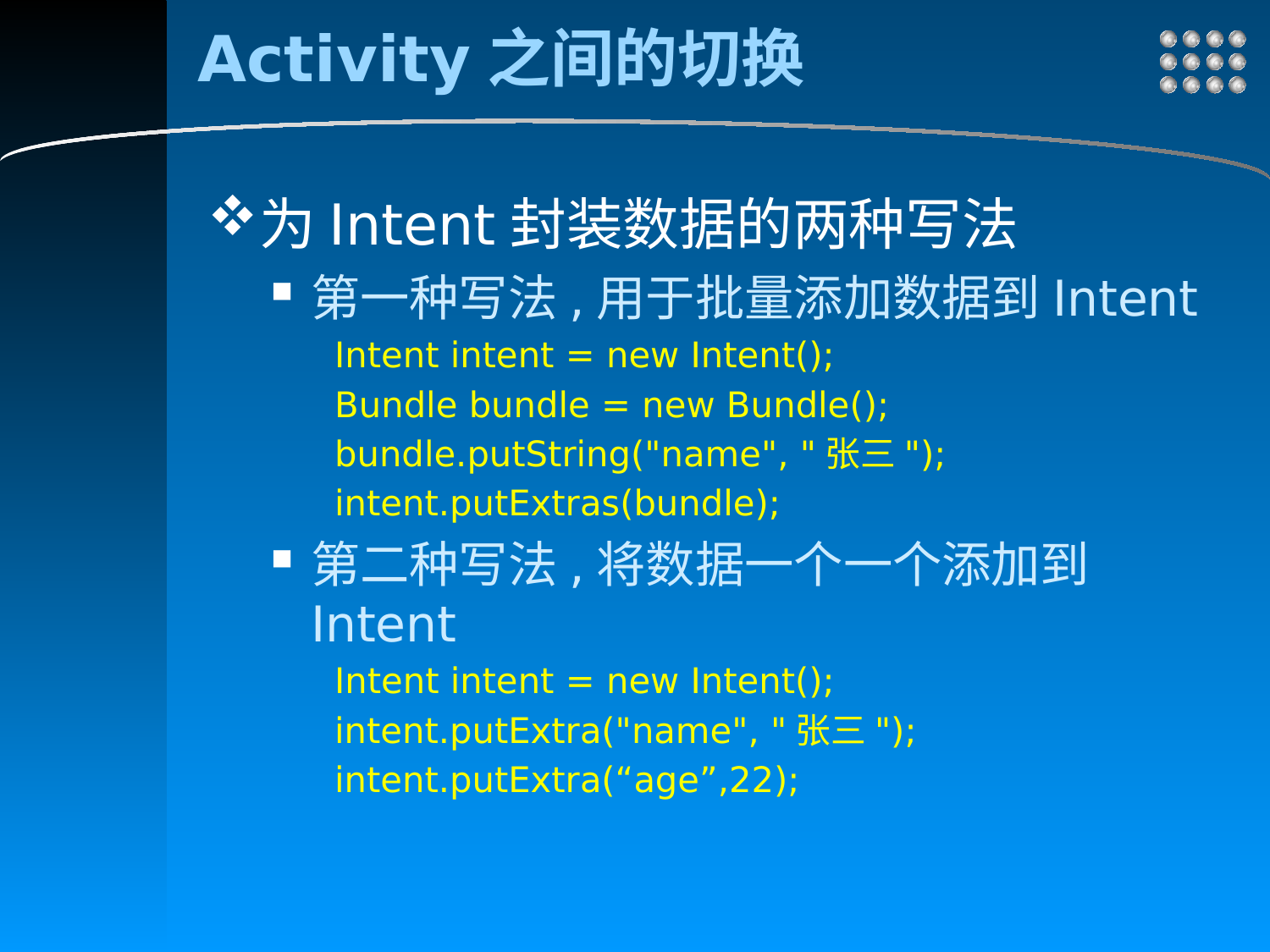

# Activity之间的切换
为Intent封装数据的两种写法
第一种写法,用于批量添加数据到Intent
Intent intent = new Intent();
Bundle bundle = new Bundle();
bundle.putString("name", "张三");
intent.putExtras(bundle);
第二种写法,将数据一个一个添加到Intent
Intent intent = new Intent();
intent.putExtra("name", "张三");
intent.putExtra(“age”,22);